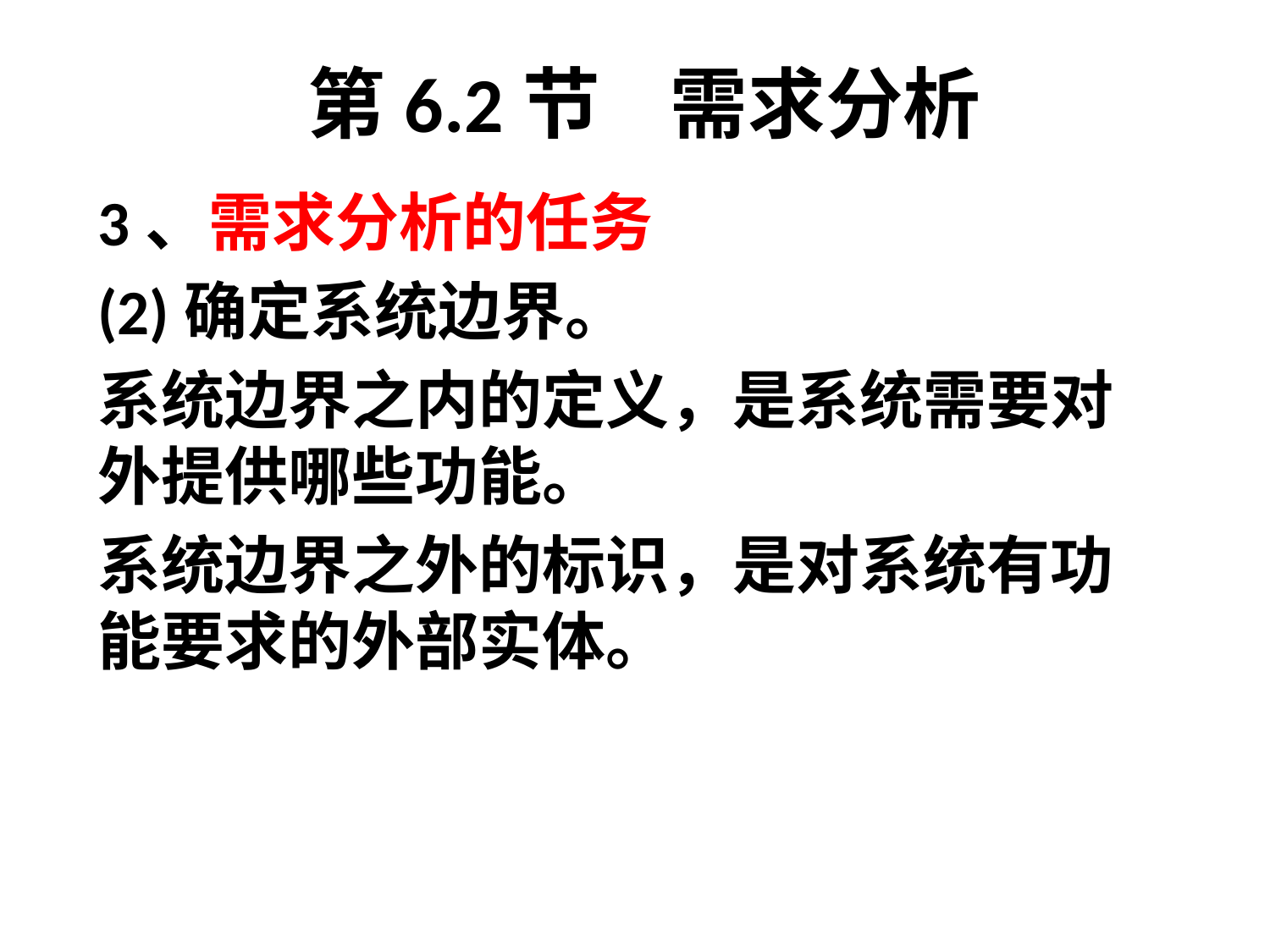

# 第6.2节    需求分析
3、需求分析的任务
(2)确定系统边界。
系统边界之内的定义，是系统需要对外提供哪些功能。
系统边界之外的标识，是对系统有功能要求的外部实体。